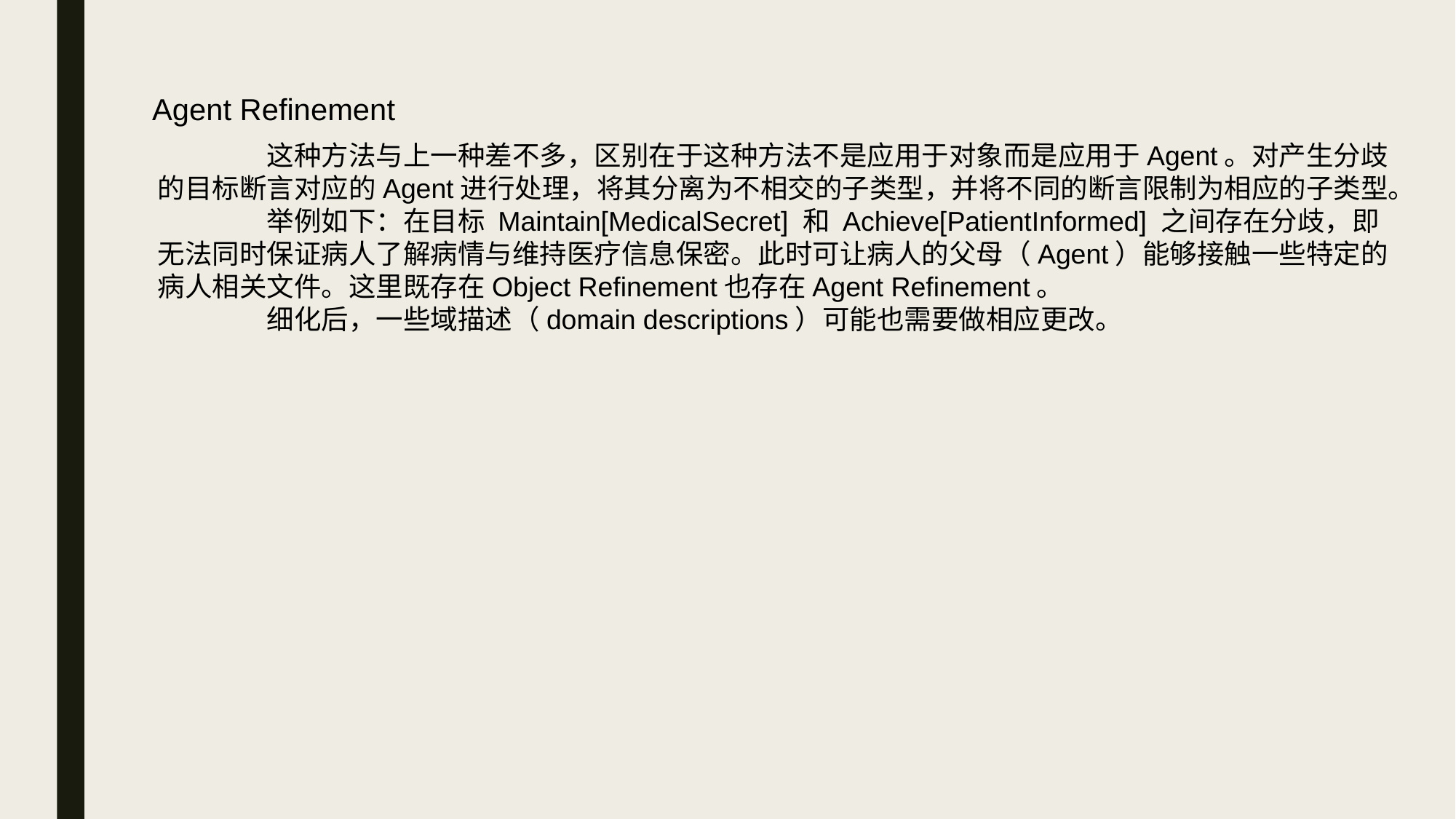

Agent Refinement

	这种方法与上一种差不多，区别在于这种方法不是应用于对象而是应用于Agent。对产生分歧的目标断言对应的Agent进行处理，将其分离为不相交的子类型，并将不同的断言限制为相应的子类型。
	举例如下：在目标 Maintain[MedicalSecret] 和 Achieve[PatientInformed] 之间存在分歧，即无法同时保证病人了解病情与维持医疗信息保密。此时可让病人的父母（Agent）能够接触一些特定的病人相关文件。这里既存在Object Refinement也存在Agent Refinement。
	细化后，一些域描述（domain descriptions）可能也需要做相应更改。